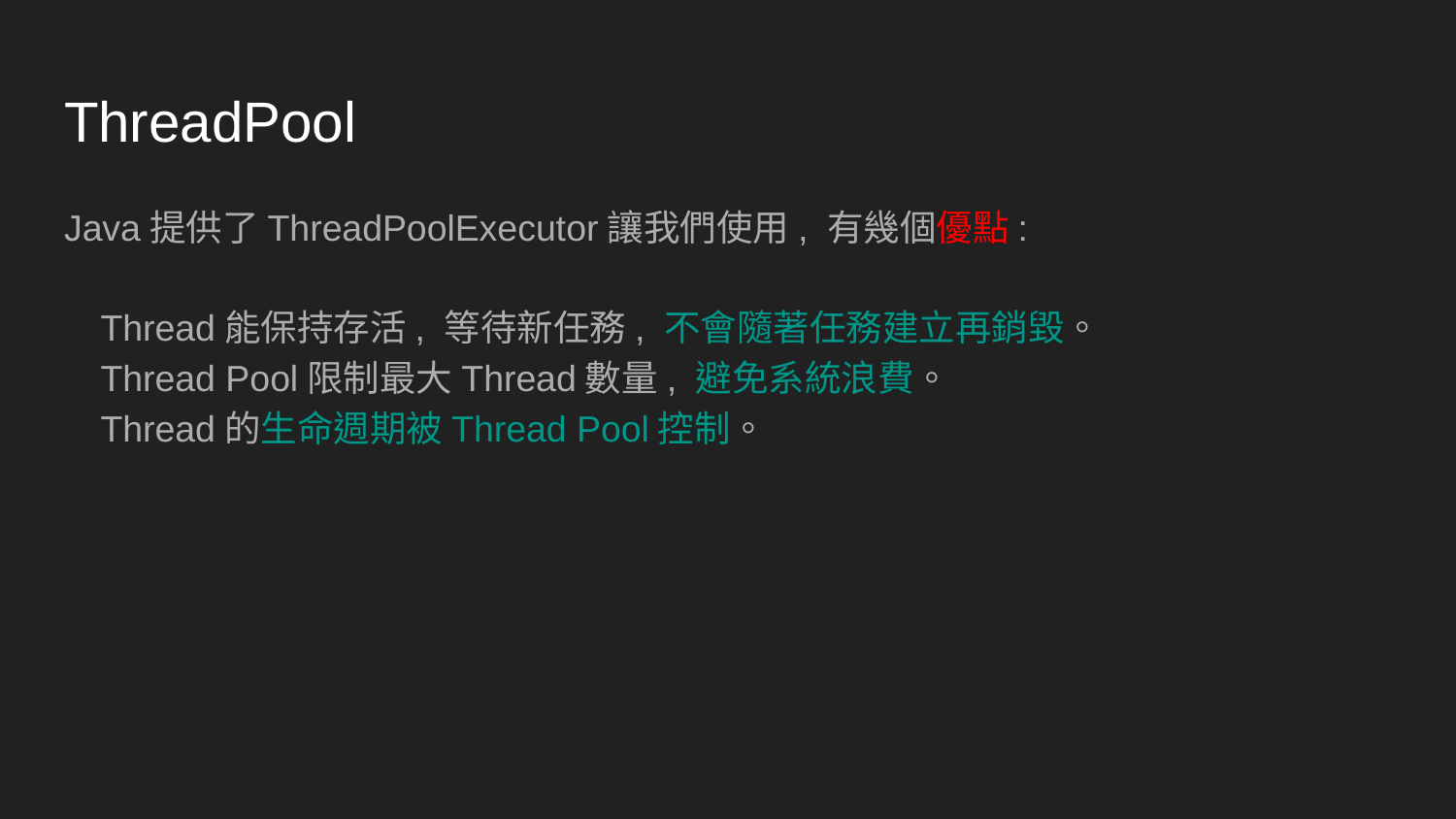

# ThreadPool
Java提供了ThreadPoolExecutor讓我們使用, 有幾個優點:

Thread能保持存活, 等待新任務, 不會隨著任務建立再銷毀。
Thread Pool限制最大Thread數量, 避免系統浪費。
Thread的生命週期被Thread Pool控制。